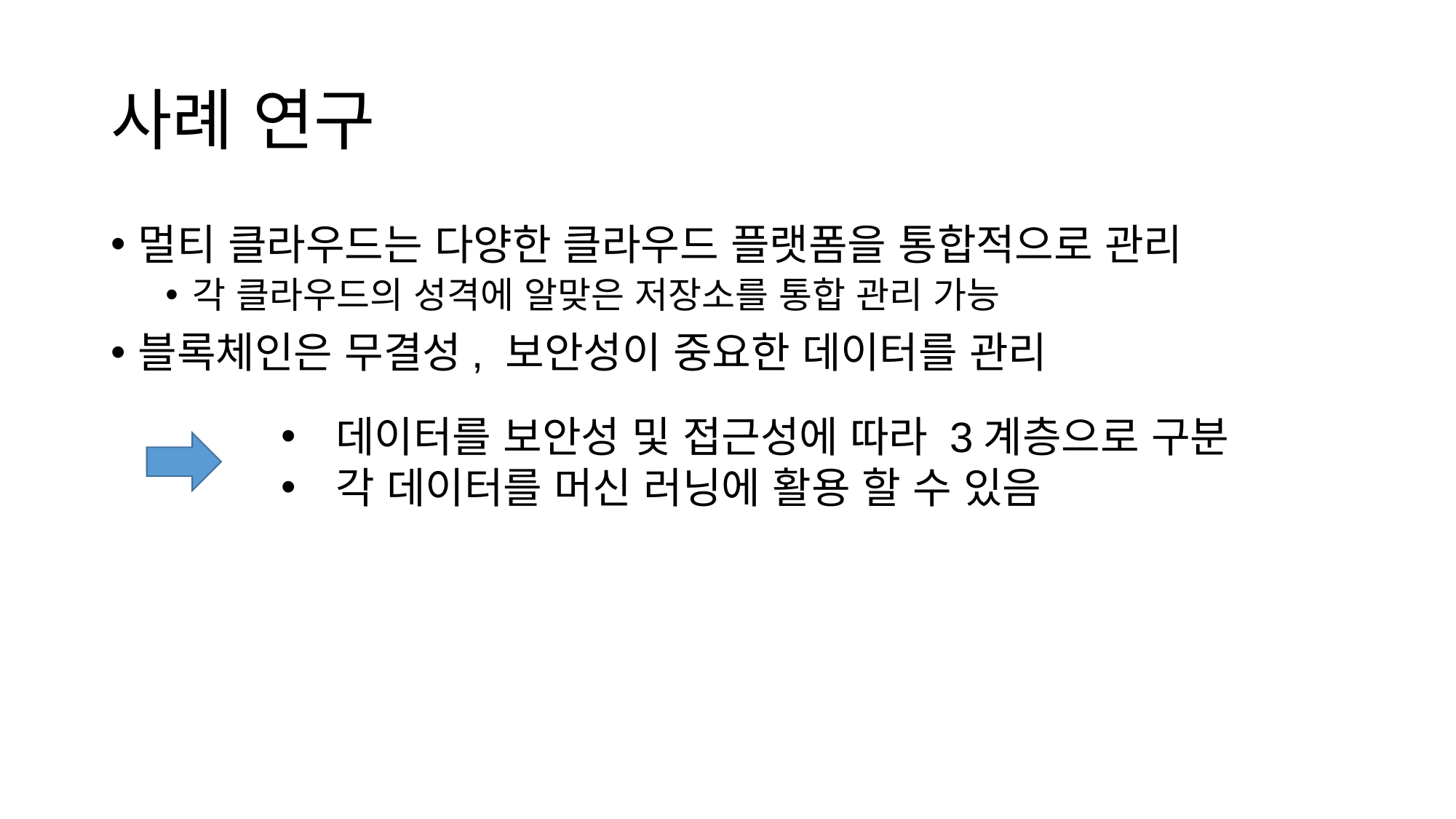

# 사례 연구
멀티 클라우드는 다양한 클라우드 플랫폼을 통합적으로 관리
각 클라우드의 성격에 알맞은 저장소를 통합 관리 가능
블록체인은 무결성, 보안성이 중요한 데이터를 관리

데이터를 보안성 및 접근성에 따라 3계층으로 구분
각 데이터를 머신 러닝에 활용 할 수 있음